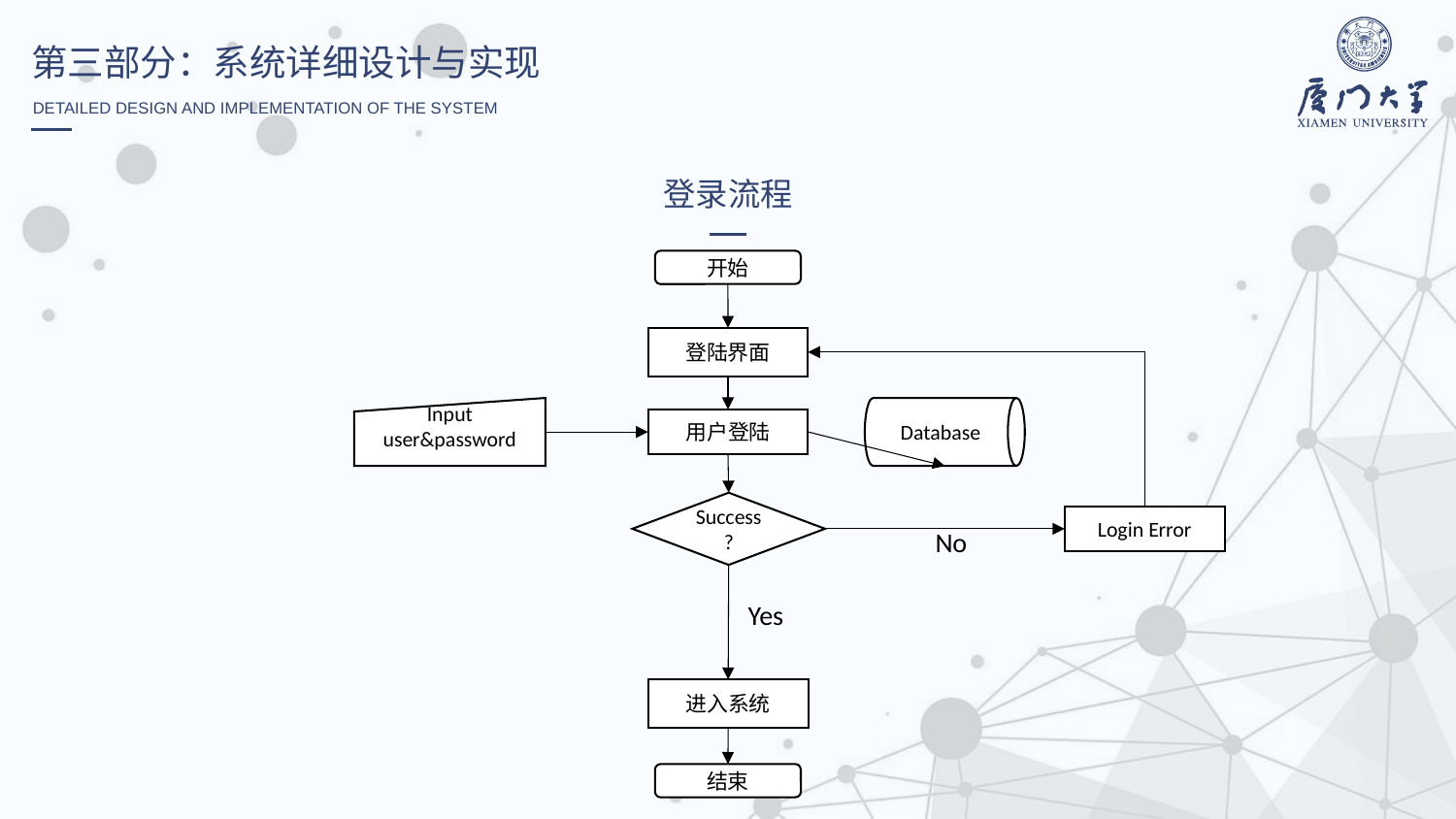

第三部分：系统详细设计与实现
DETAILED DESIGN AND IMPLEMENTATION OF THE SYSTEM
登录流程
开始
登陆界面
Database
Input user&password

用户登陆
Success?
Login Error
No
Yes
进入系统
结束